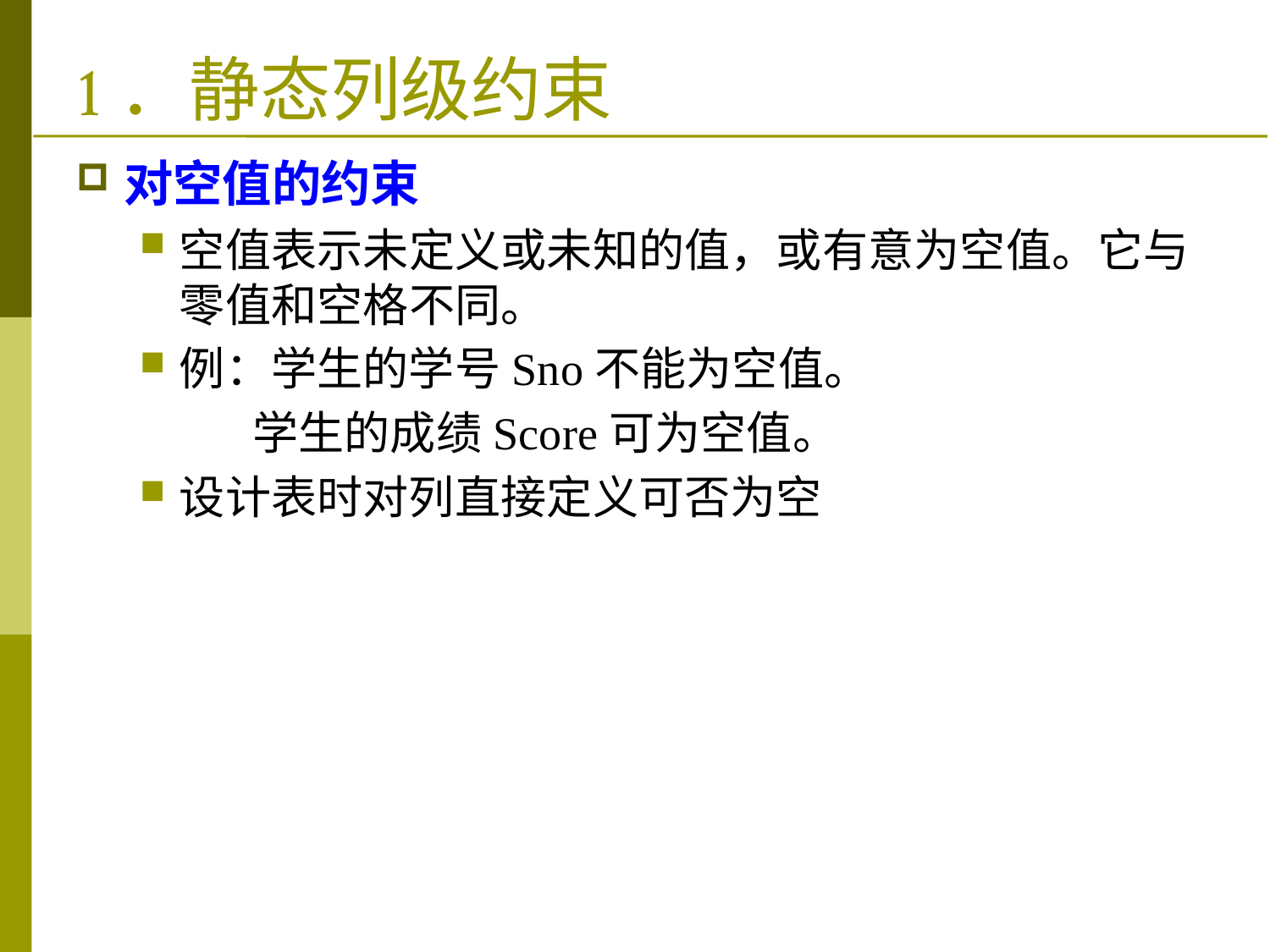

# 1．静态列级约束
对空值的约束
空值表示未定义或未知的值，或有意为空值。它与零值和空格不同。
例：学生的学号Sno不能为空值。
	      学生的成绩Score可为空值。
设计表时对列直接定义可否为空